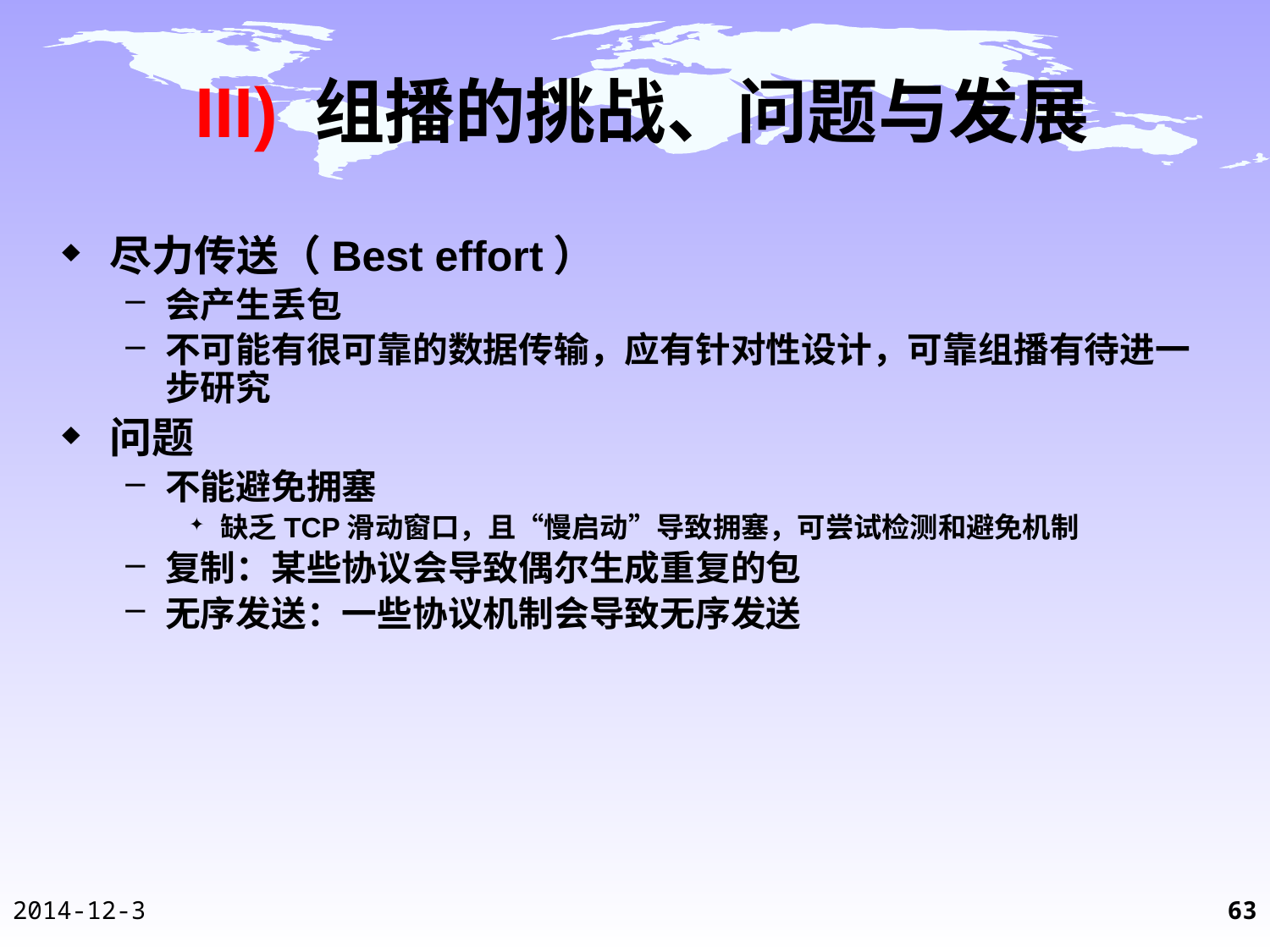

# III) 组播的挑战、问题与发展
尽力传送（Best effort）
会产生丢包
不可能有很可靠的数据传输，应有针对性设计，可靠组播有待进一步研究
问题
不能避免拥塞
缺乏TCP滑动窗口，且“慢启动”导致拥塞，可尝试检测和避免机制
复制：某些协议会导致偶尔生成重复的包
无序发送：一些协议机制会导致无序发送
2014-12-3
63